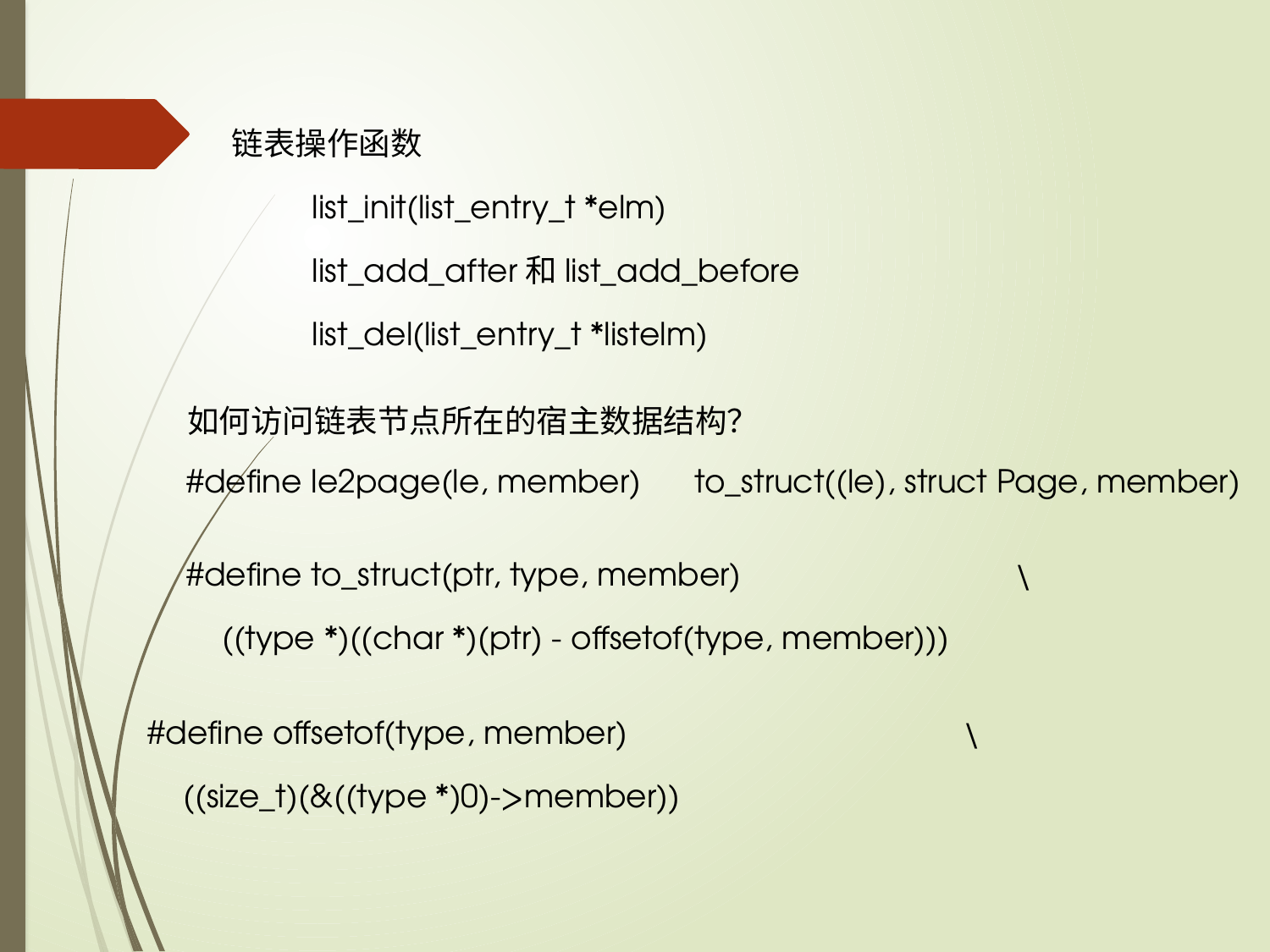

链表操作函数
         list_init(list_entry_t *elm)
         list_add_after和list_add_before
         list_del(list_entry_t *listelm)
如何访问链表节点所在的宿主数据结构？
#define le2page(le, member)      to_struct((le), struct Page, member)
#define to_struct(ptr, type, member)                               \
    ((type *)((char *)(ptr) - offsetof(type, member)))
#define offsetof(type, member)                                      \
    ((size_t)(&((type *)0)->member))